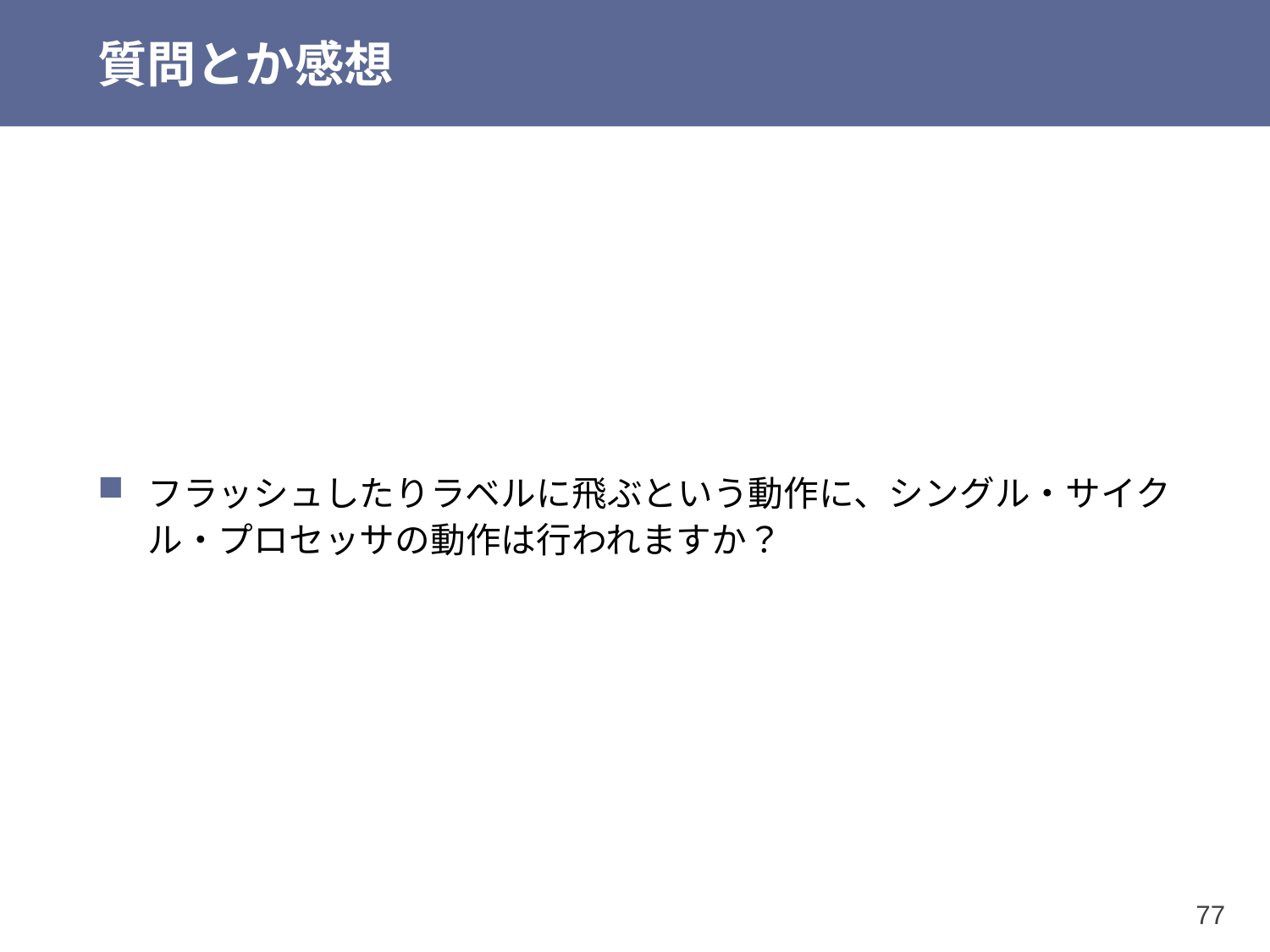

# 質問とか感想
フラッシュしたりラベルに飛ぶという動作に、シングル・サイクル・プロセッサの動作は行われますか？